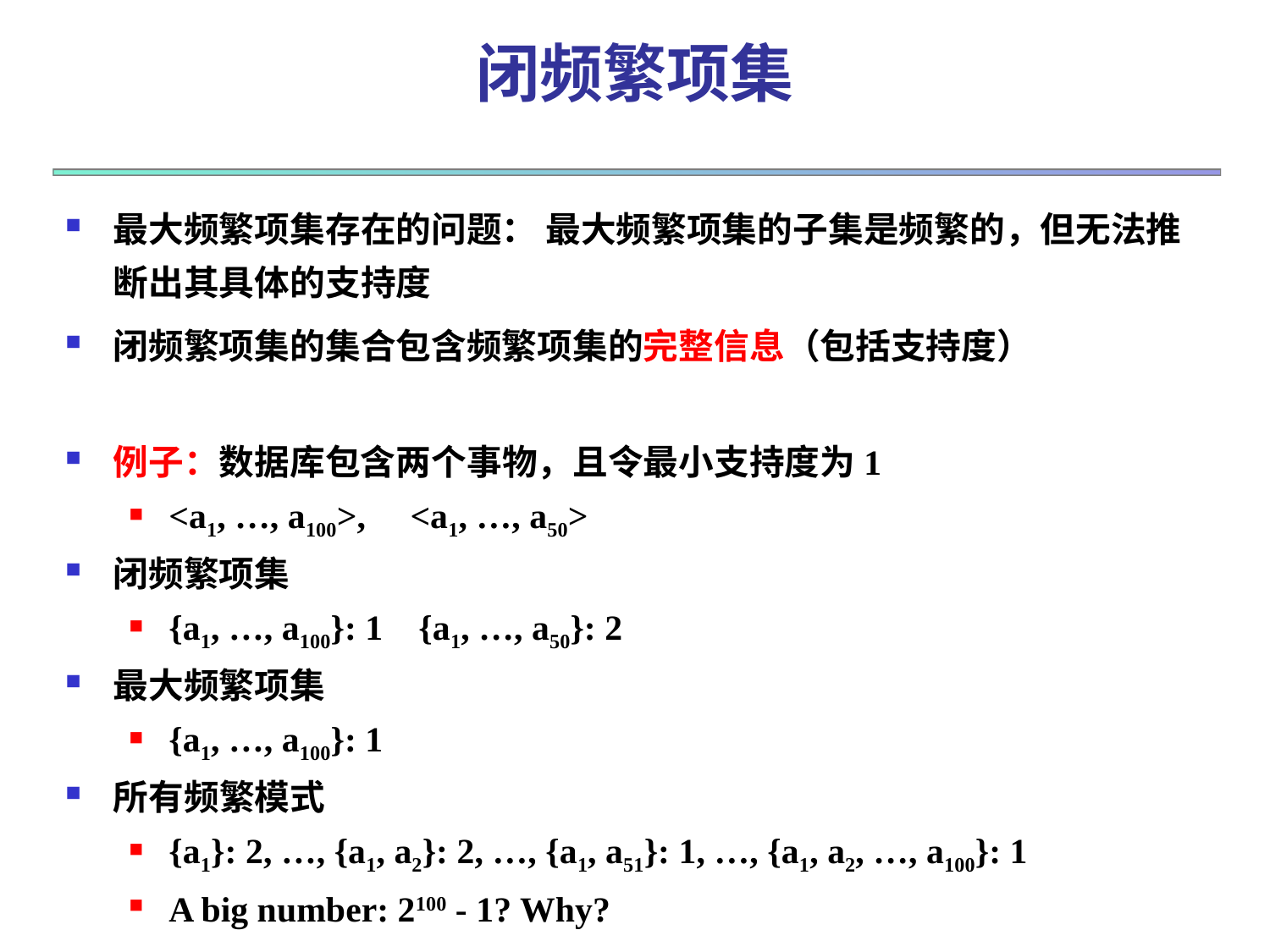

# 闭频繁项集
最大频繁项集存在的问题： 最大频繁项集的子集是频繁的，但无法推断出其具体的支持度
闭频繁项集的集合包含频繁项集的完整信息（包括支持度）

例子：数据库包含两个事物，且令最小支持度为1
<a1, …, a100>,     <a1, …, a50>
闭频繁项集
{a1, …, a100}: 1    {a1, …, a50}: 2
最大频繁项集
{a1, …, a100}: 1
所有频繁模式
{a1}: 2, …, {a1, a2}: 2, …, {a1, a51}: 1, …, {a1, a2, …, a100}: 1
A big number: 2100 - 1? Why?